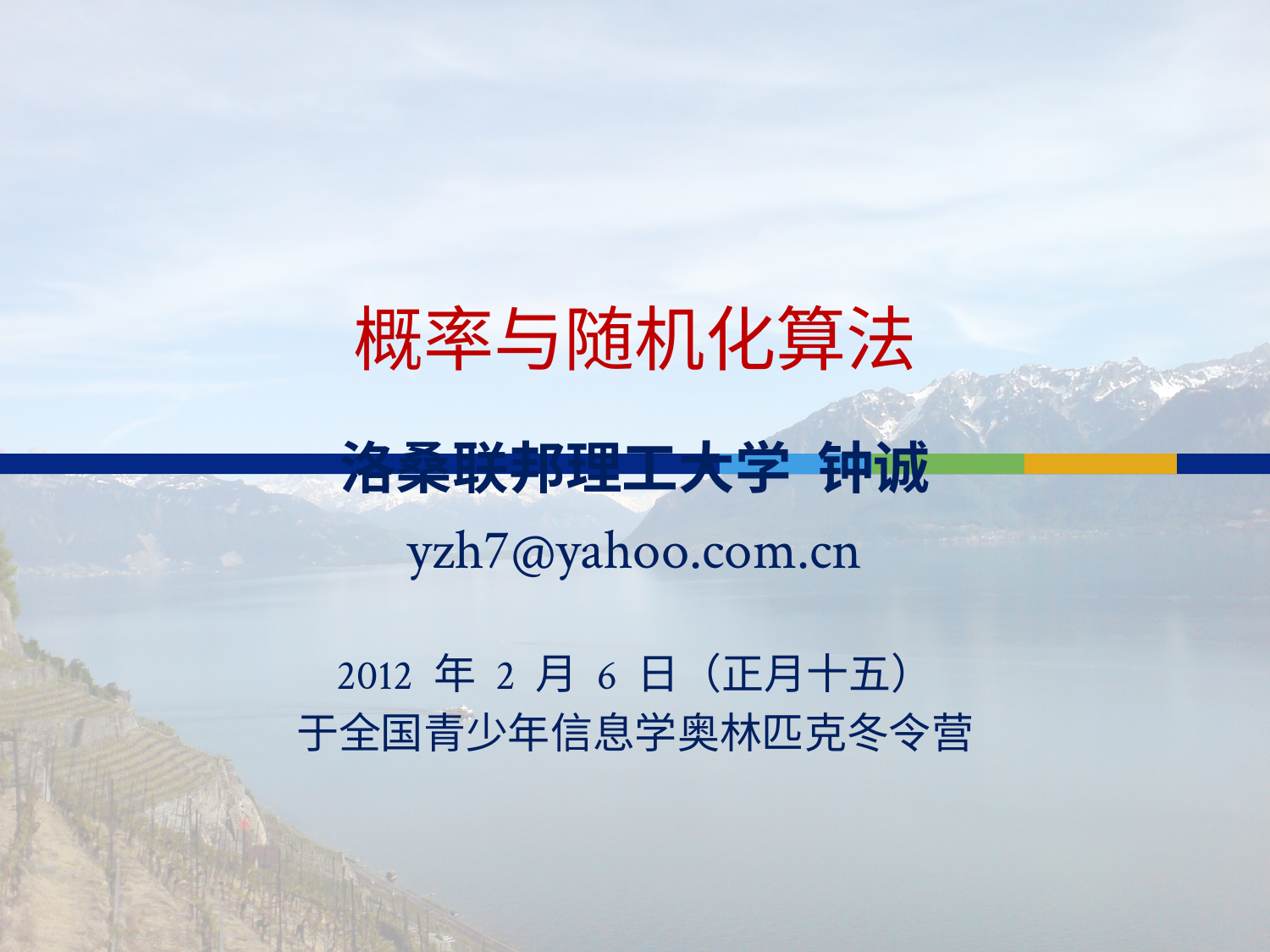

# 概率与随机化算法
洛桑联邦理工大学  钟诚
yzh7@yahoo.com.cn

2012 年 2 月 6 日（正月十五）
于全国青少年信息学奥林匹克冬令营